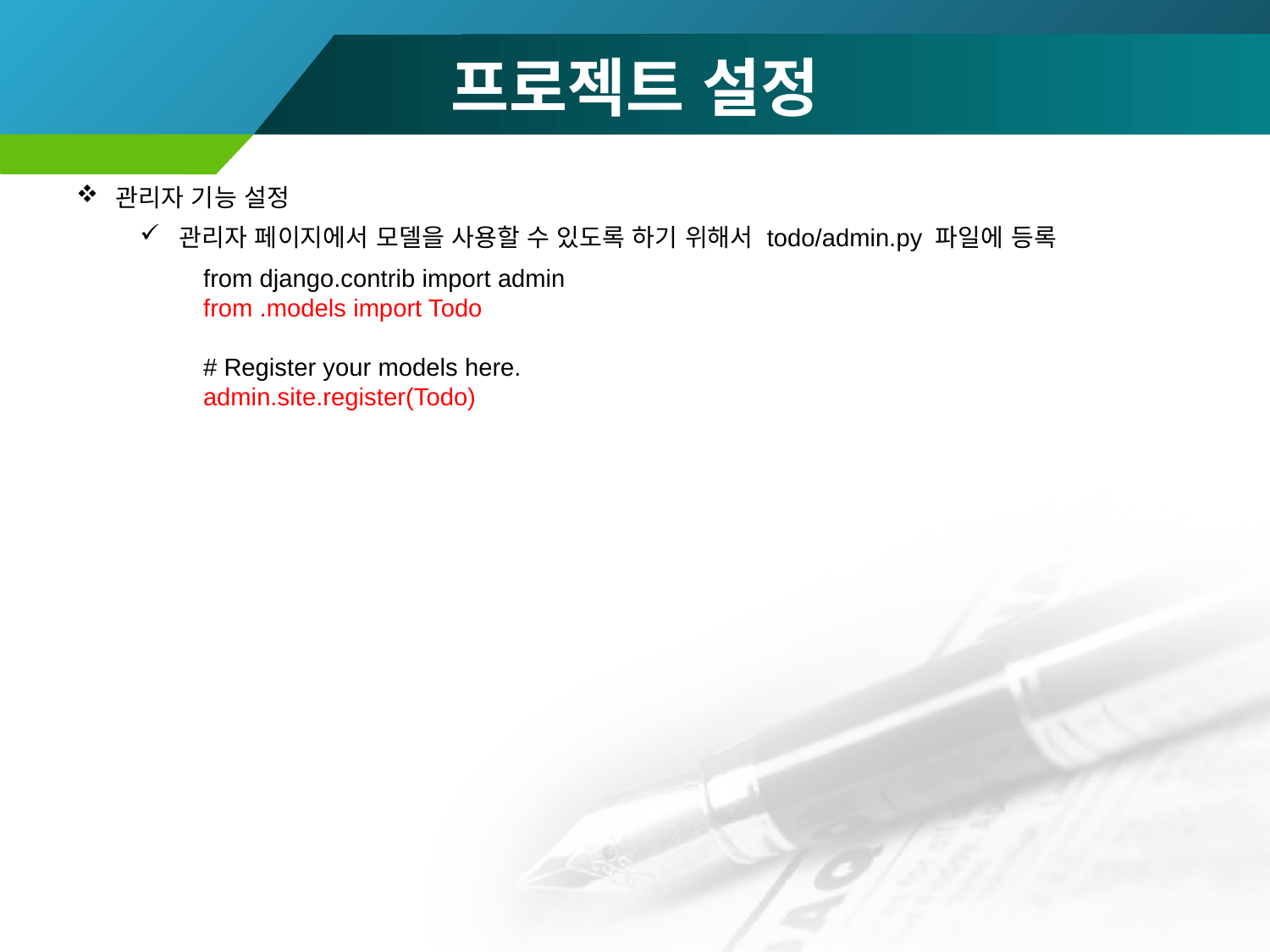

# 프로젝트 설정
관리자 기능 설정
관리자 페이지에서 모델을 사용할 수 있도록 하기 위해서 todo/admin.py 파일에 등록
from django.contrib import admin
from .models import Todo

# Register your models here.
admin.site.register(Todo)